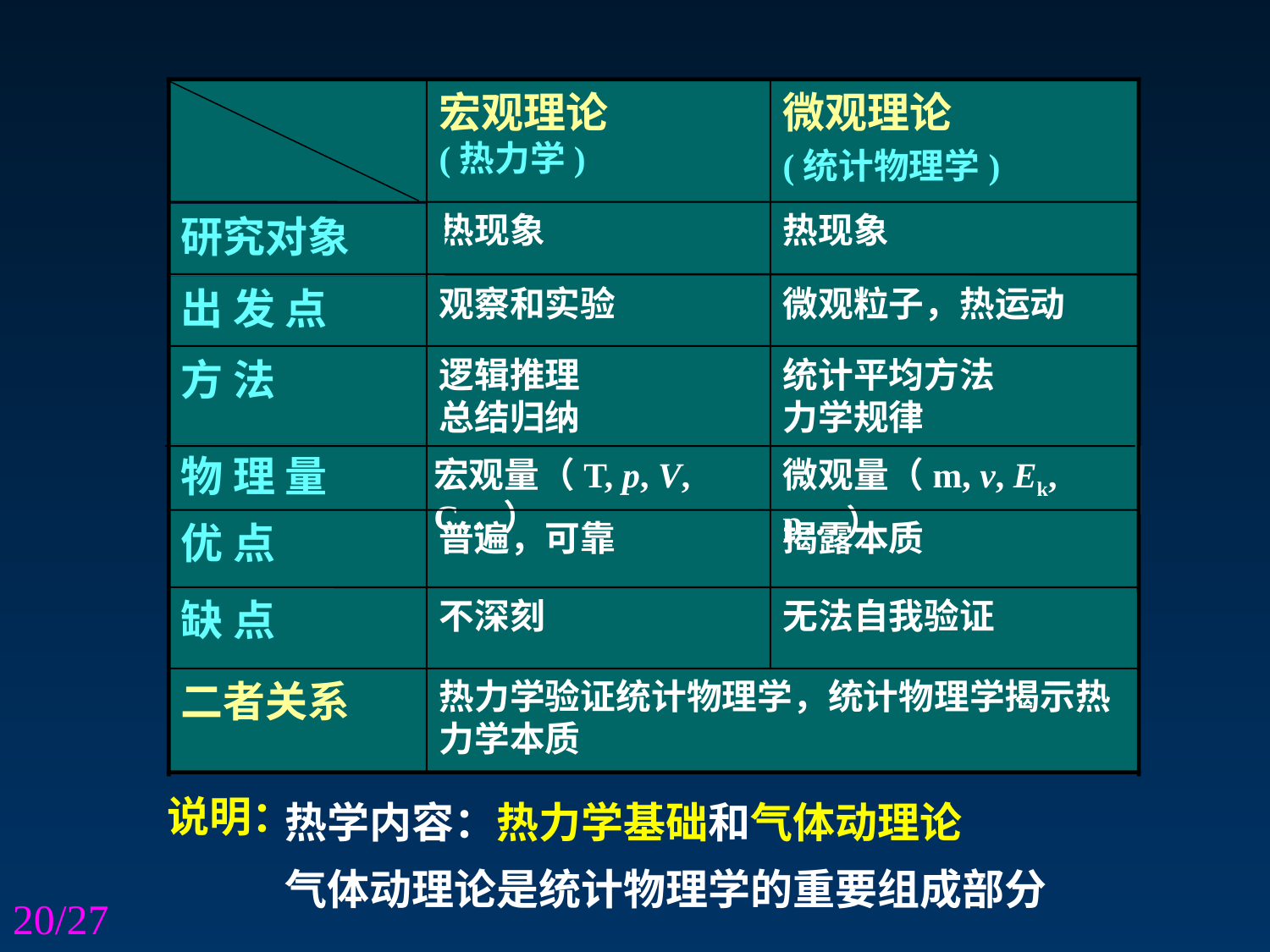

宏观理论
(热力学)

微观理论
(统计物理学)

热现象
热现象
研究对象

观察和实验
微观粒子，热运动
出 发 点

方 法
逻辑推理
总结归纳
统计平均方法
力学规律
物 理 量

宏观量（T, p, V, C…）
微观量（m, v, Ek, p…）
优 点

普遍，可靠
揭露本质

缺 点

不深刻
无法自我验证
二者关系

热力学验证统计物理学，统计物理学揭示热力学本质

热学内容：热力学基础和气体动理论
气体动理论是统计物理学的重要组成部分
说明：
20/27